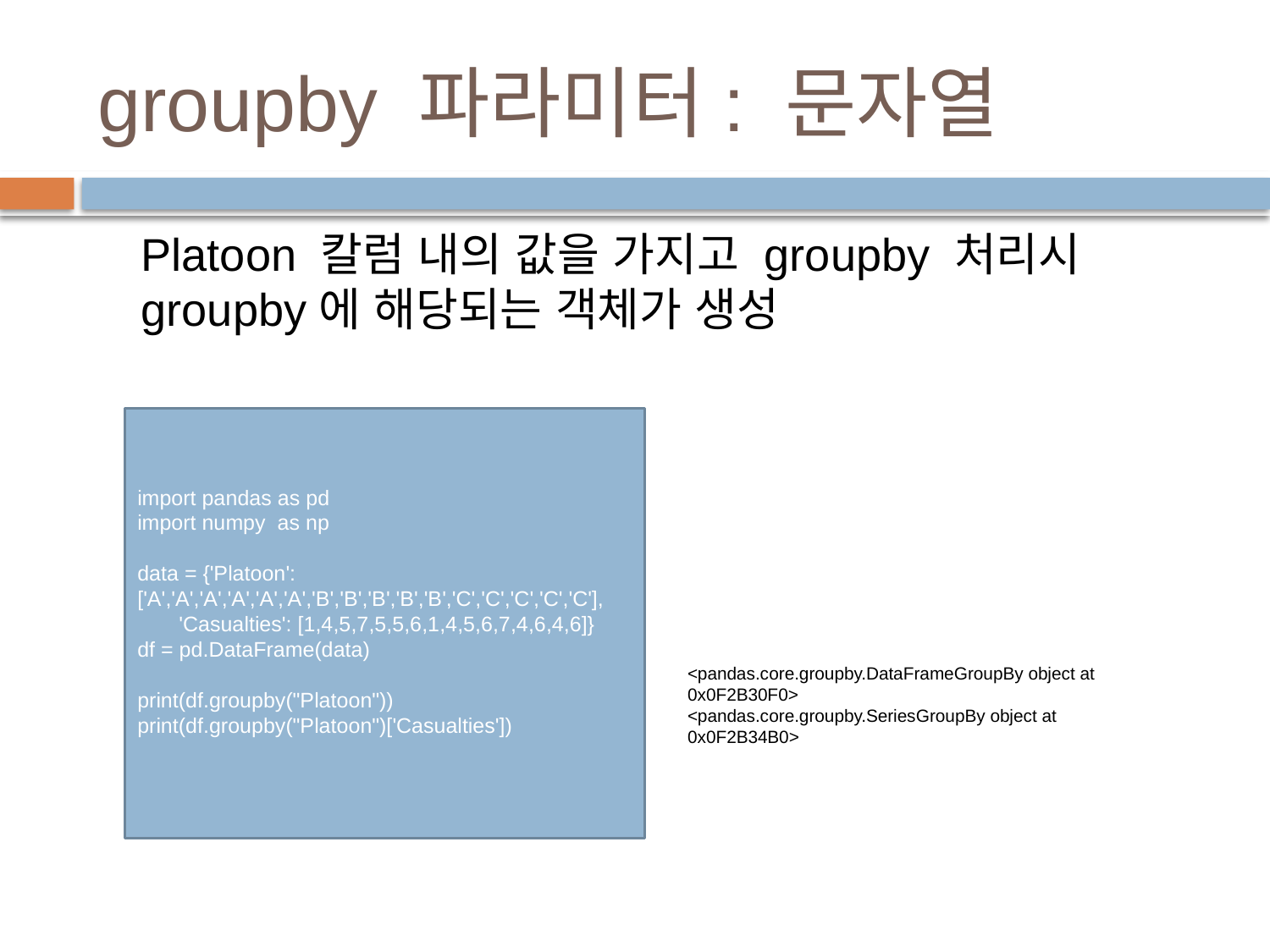

# groupby 파라미터: 문자열
Platoon 칼럼 내의 값을 가지고 groupby 처리시 groupby에 해당되는 객체가 생성
import pandas as pd
import numpy  as np

data = {'Platoon': ['A','A','A','A','A','A','B','B','B','B','B','C','C','C','C','C'],
       'Casualties': [1,4,5,7,5,5,6,1,4,5,6,7,4,6,4,6]}
df = pd.DataFrame(data)

print(df.groupby("Platoon"))
print(df.groupby("Platoon")['Casualties'])

<pandas.core.groupby.DataFrameGroupBy object at 0x0F2B30F0>
<pandas.core.groupby.SeriesGroupBy object at 0x0F2B34B0>